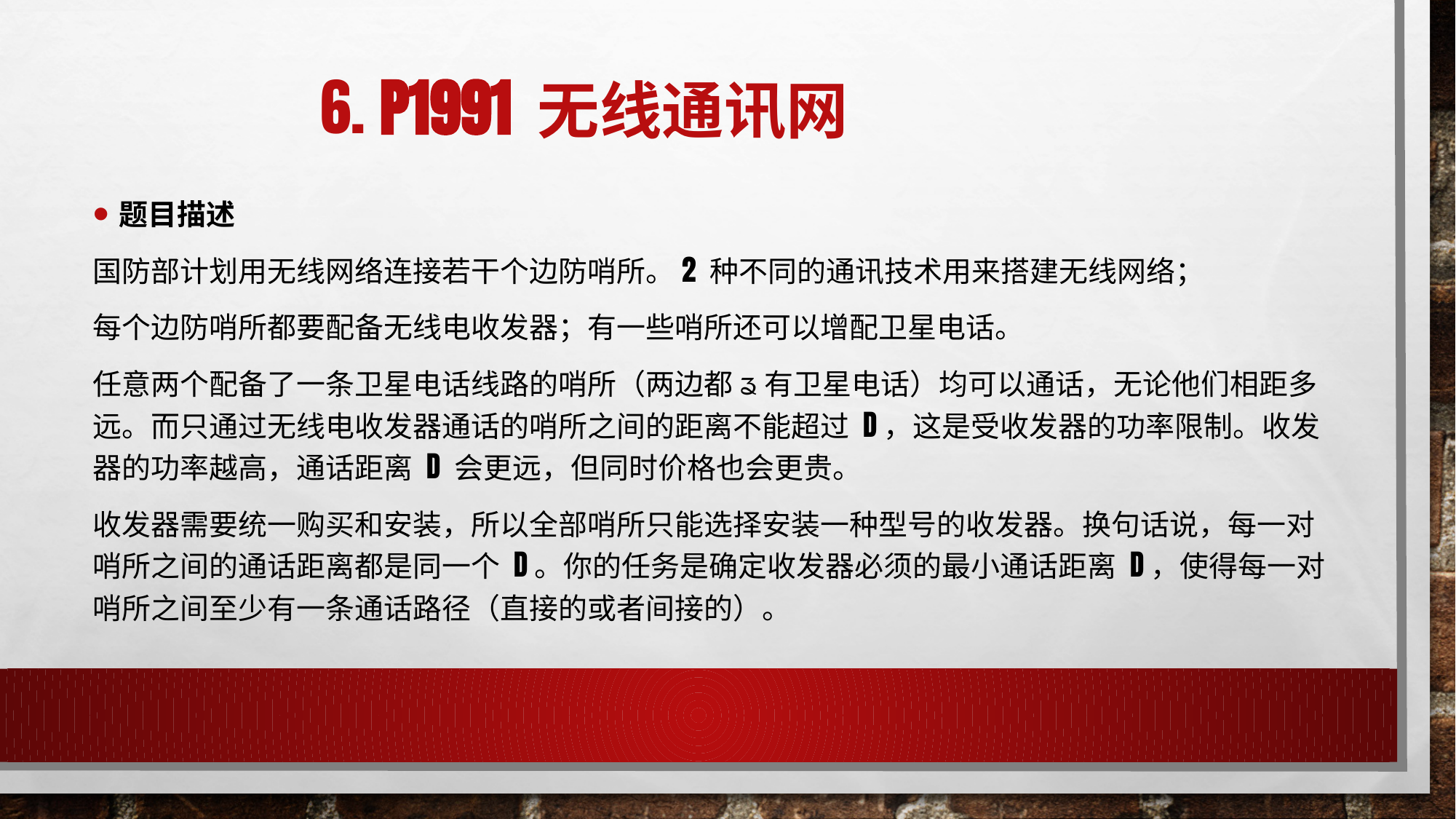

# 6. P1991 无线通讯网
题目描述
国防部计划用无线网络连接若干个边防哨所。2 种不同的通讯技术用来搭建无线网络；
每个边防哨所都要配备无线电收发器；有一些哨所还可以增配卫星电话。
任意两个配备了一条卫星电话线路的哨所（两边都ᤕ有卫星电话）均可以通话，无论他们相距多远。而只通过无线电收发器通话的哨所之间的距离不能超过 D，这是受收发器的功率限制。收发器的功率越高，通话距离 D 会更远，但同时价格也会更贵。
收发器需要统一购买和安装，所以全部哨所只能选择安装一种型号的收发器。换句话说，每一对哨所之间的通话距离都是同一个 D。你的任务是确定收发器必须的最小通话距离 D，使得每一对哨所之间至少有一条通话路径（直接的或者间接的）。